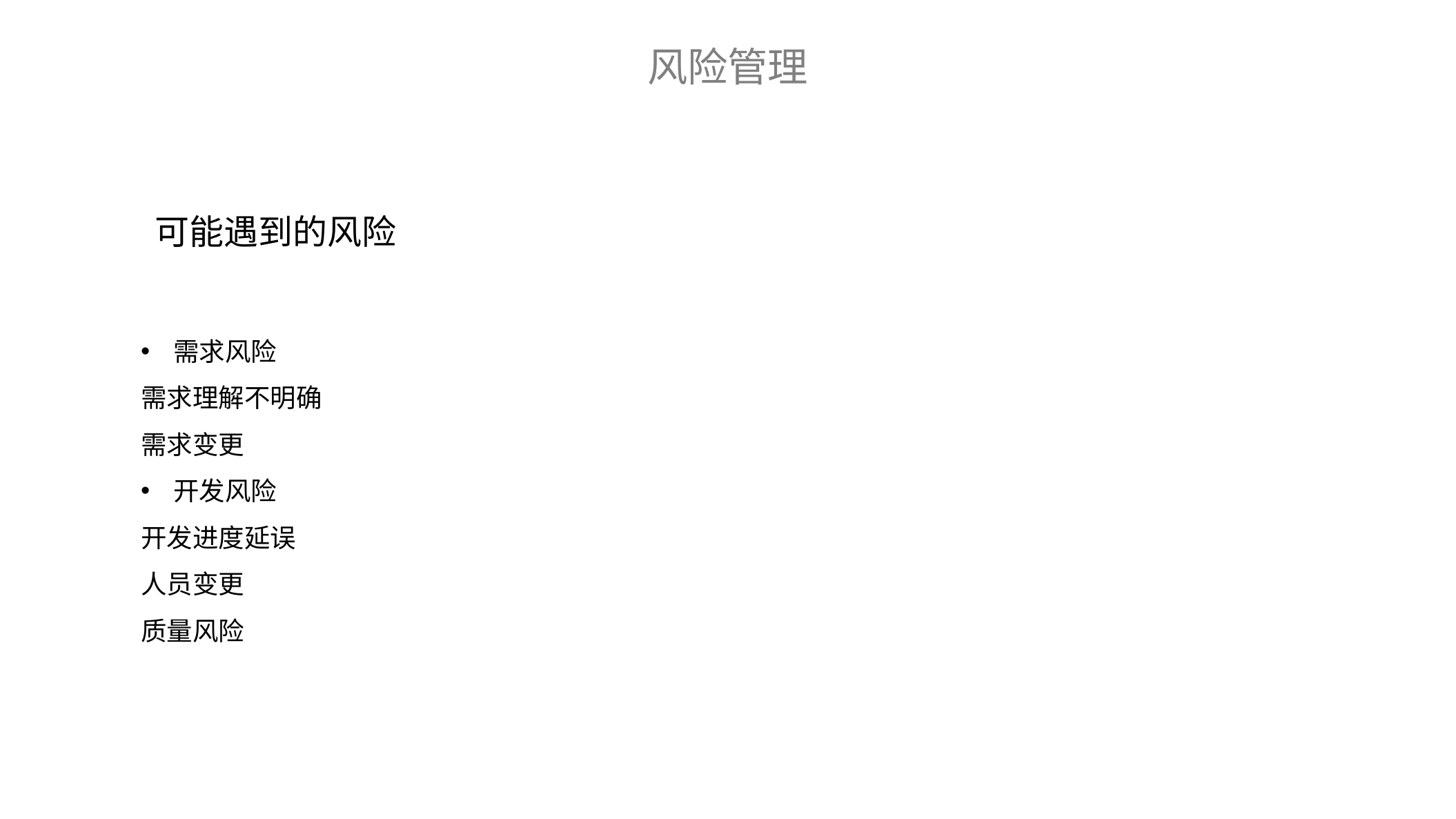

风险管理
可能遇到的风险
需求风险
需求理解不明确
需求变更
开发风险
开发进度延误
人员变更
质量风险